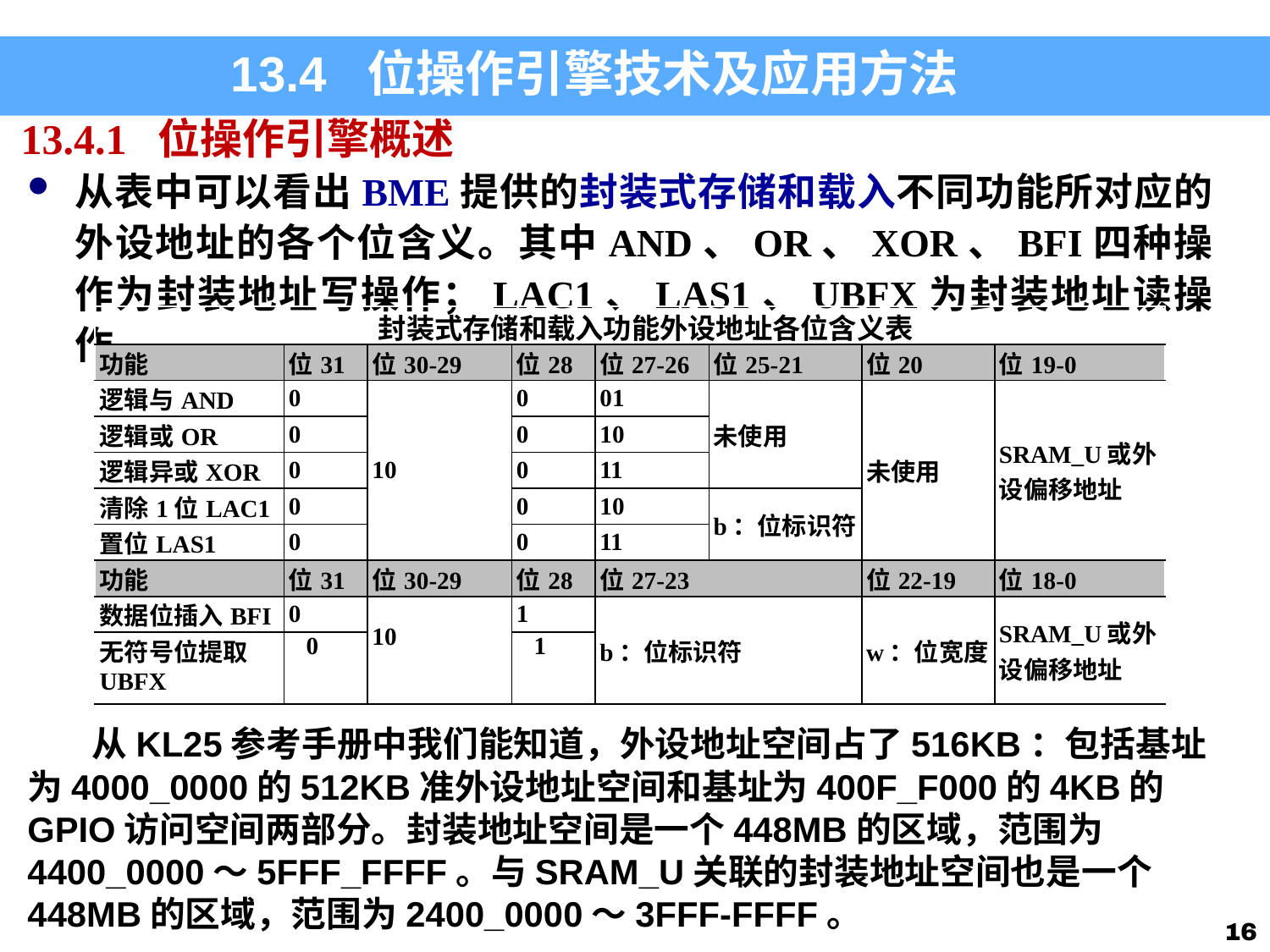

13.4  位操作引擎技术及应用方法
13.4.1  位操作引擎概述
从表中可以看出BME提供的封装式存储和载入不同功能所对应的外设地址的各个位含义。其中AND、OR、XOR、BFI四种操作为封装地址写操作；LAC1、LAS1、UBFX为封装地址读操作。
| 封装式存储和载入功能外设地址各位含义表 |  |  |  |  |  |  |  |
| --- | --- | --- | --- | --- | --- | --- | --- |
| 功能 | 位31 | 位30-29 | 位28 | 位27-26 | 位25-21 | 位20 | 位19-0 |
| 逻辑与AND | 0 | 10 | 0 | 01 | 未使用 | 未使用 | SRAM\_U或外设偏移地址 |
| 逻辑或OR | 0 |  | 0 | 10 |  |  |  |
| 逻辑异或XOR | 0 |  | 0 | 11 |  |  |  |
| 清除1位LAC1 | 0 |  | 0 | 10 | b：位标识符 |  |  |
| 置位LAS1 | 0 |  | 0 | 11 |  |  |  |
| 功能 | 位31 | 位30-29 | 位28 | 位27-23 |  | 位22-19 | 位18-0 |
| 数据位插入BFI | 0 | 10 | 1 | b：位标识符 |  | w：位宽度 | SRAM\_U或外设偏移地址 |
| 无符号位提取UBFX | 0 |  | 1 |  |  |  |  |
       从KL25参考手册中我们能知道，外设地址空间占了516KB：包括基址为4000_0000的512KB准外设地址空间和基址为400F_F000的4KB的GPIO访问空间两部分。封装地址空间是一个448MB的区域，范围为4400_0000～5FFF_FFFF。与SRAM_U关联的封装地址空间也是一个448MB的区域，范围为2400_0000～3FFF-FFFF。
16